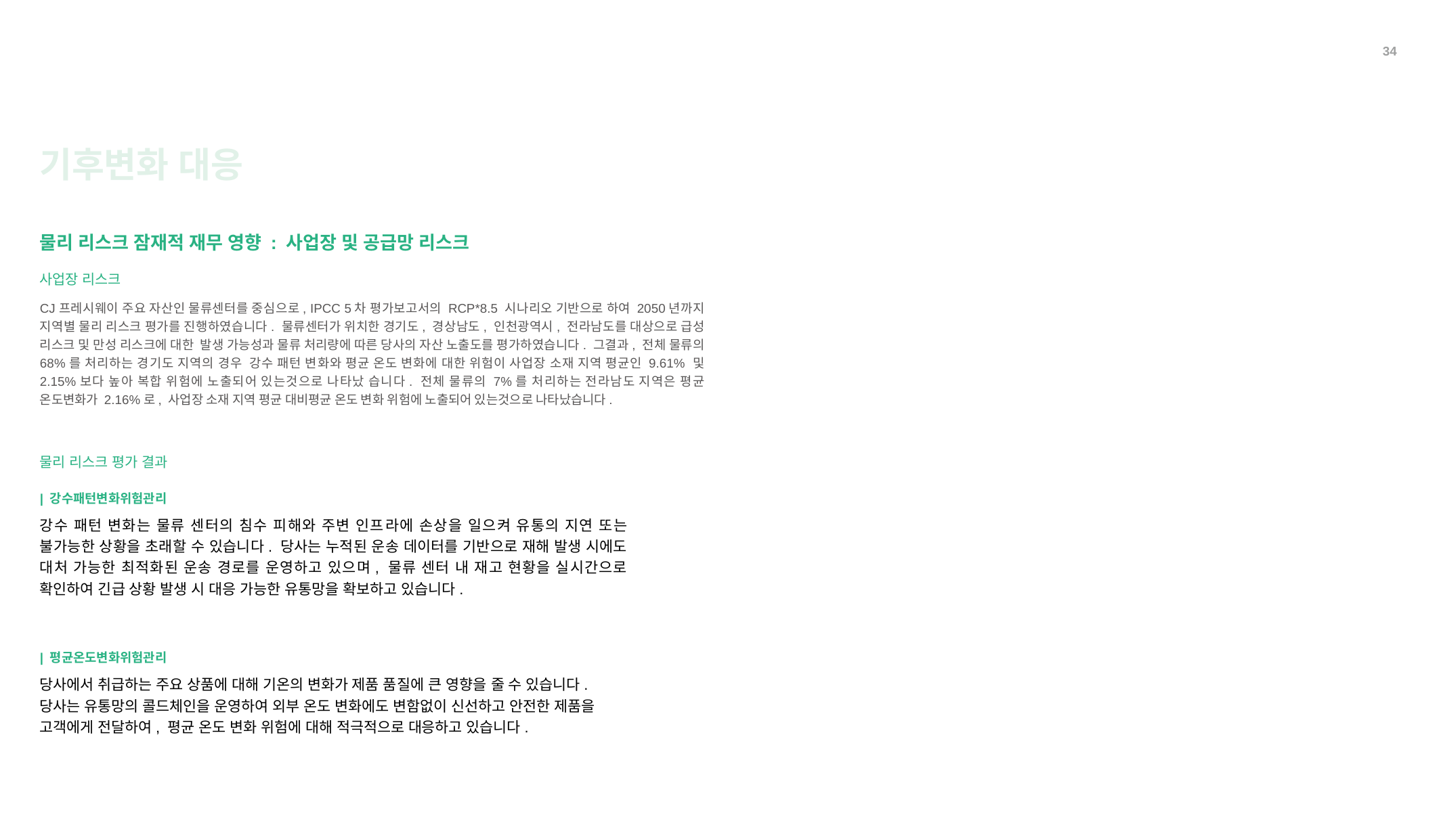

34
기후변화 대응
물리 리스크 잠재적 재무 영향 : 사업장 및 공급망 리스크
사업장 리스크
CJ프레시웨이 주요 자산인 물류센터를 중심으로, IPCC 5차 평가보고서의 RCP*8.5 시나리오 기반으로 하여 2050년까지 지역별 물리 리스크 평가를 진행하였습니다. 물류센터가 위치한 경기도, 경상남도, 인천광역시, 전라남도를 대상으로 급성 리스크 및 만성 리스크에 대한  발생 가능성과 물류 처리량에 따른 당사의 자산 노출도를 평가하였습니다. 그결과, 전체 물류의 68%를 처리하는 경기도 지역의 경우  강수 패턴 변화와 평균 온도 변화에 대한 위험이 사업장 소재 지역 평균인 9.61% 및 2.15%보다 높아 복합 위험에 노출되어 있는것으로 나타났 습니다. 전체 물류의 7%를 처리하는 전라남도 지역은 평균 온도변화가 2.16%로, 사업장 소재 지역 평균 대비평균 온도 변화 위험에 노출되어 있는것으로 나타났습니다.
물리 리스크 평가 결과
| 강수패턴변화위험관리
강수 패턴 변화는 물류 센터의 침수 피해와 주변 인프라에 손상을 일으켜 유통의 지연 또는 불가능한 상황을 초래할 수 있습니다. 당사는 누적된 운송 데이터를 기반으로 재해 발생 시에도 대처 가능한 최적화된 운송 경로를 운영하고 있으며, 물류 센터 내 재고 현황을 실시간으로 확인하여 긴급 상황 발생 시 대응 가능한 유통망을 확보하고 있습니다.
| 평균온도변화위험관리
당사에서 취급하는 주요 상품에 대해 기온의 변화가 제품 품질에 큰 영향을 줄 수 있습니다. 당사는 유통망의 콜드체인을 운영하여 외부 온도 변화에도 변함없이 신선하고 안전한 제품을 고객에게 전달하여, 평균 온도 변화 위험에 대해 적극적으로 대응하고 있습니다.
과일 -